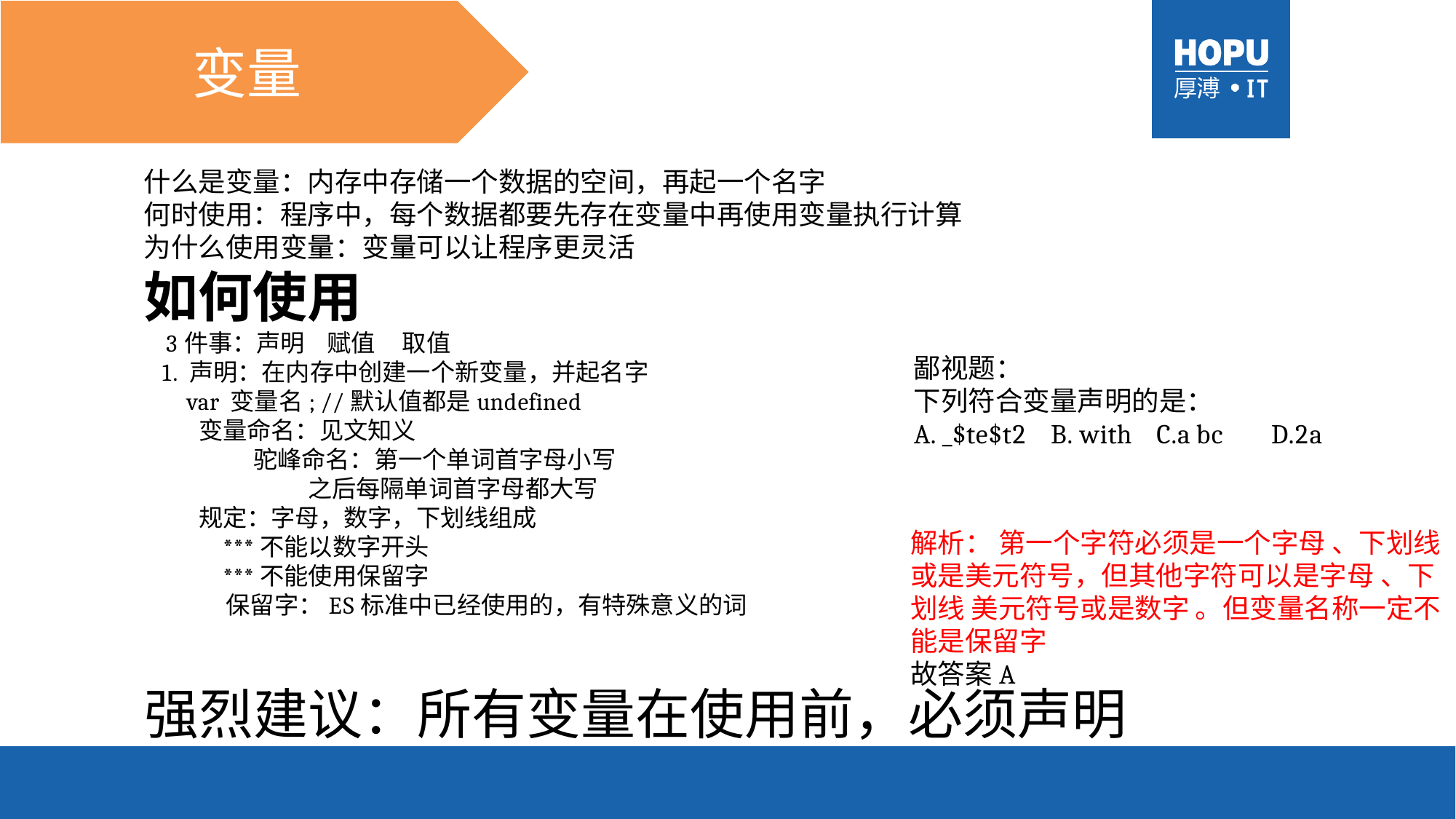

变量
什么是变量：内存中存储一个数据的空间，再起一个名字
何时使用：程序中，每个数据都要先存在变量中再使用变量执行计算
为什么使用变量：变量可以让程序更灵活
如何使用
    3件事：声明    赋值     取值
   1. 声明：在内存中创建一个新变量，并起名字
        var 变量名; //默认值都是undefined
         变量命名：见文知义
                   驼峰命名：第一个单词首字母小写
                             之后每隔单词首字母都大写
         规定：字母，数字，下划线组成
               ***不能以数字开头
               ***不能使用保留字
              保留字：ES标准中已经使用的，有特殊意义的词
鄙视题：
下列符合变量声明的是：
A. _$te$t2    B. with    C.a bc        D.2a
解析： 第一个字符必须是一个字母 、下划线
或是美元符号，但其他字符可以是字母 、下
划线 美元符号或是数字 。但变量名称一定不
能是保留字
故答案A
强烈建议：所有变量在使用前，必须声明